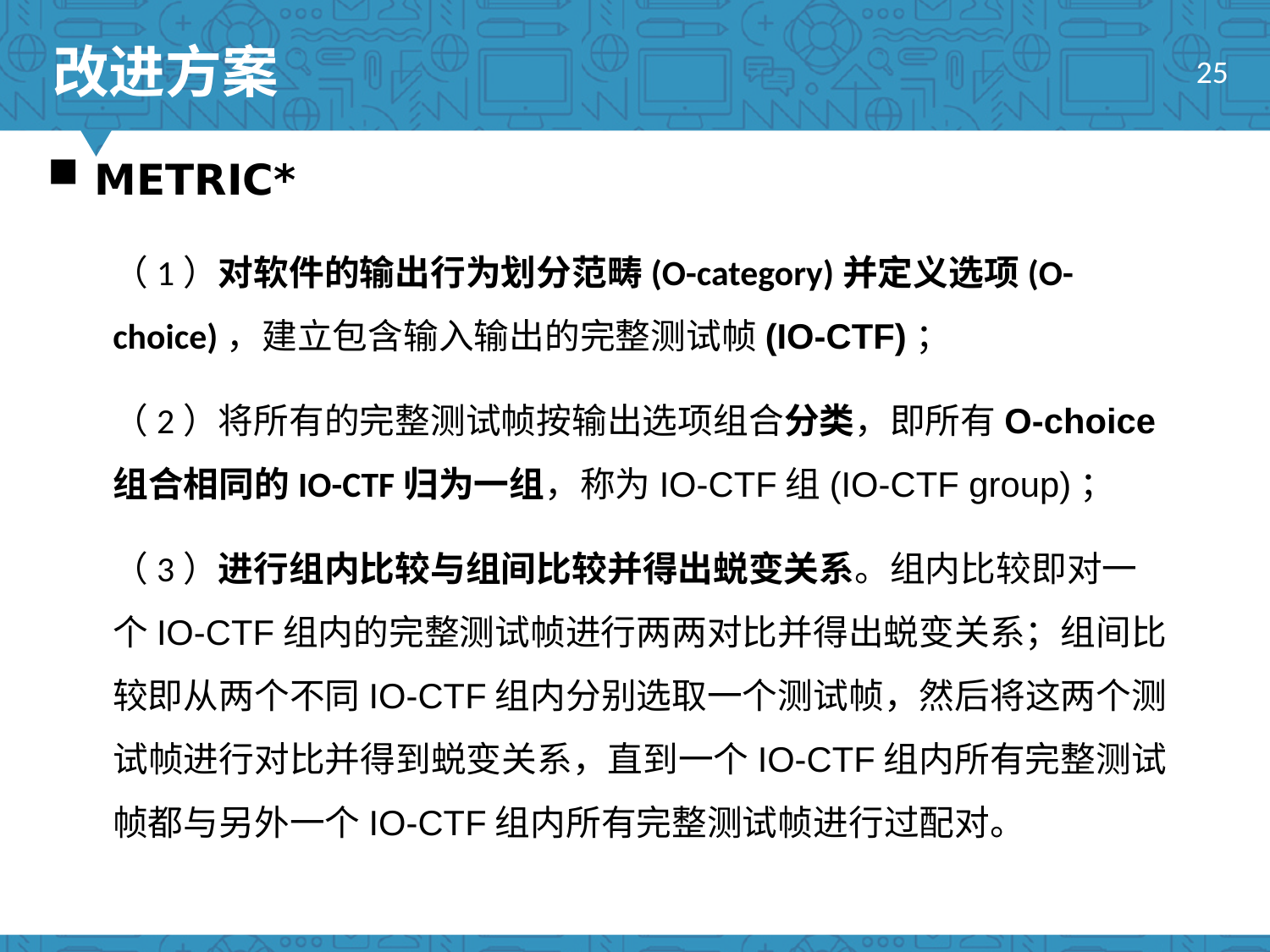

改进方案
25
 METRIC*
（1）对软件的输出行为划分范畴(O-category)并定义选项(O-choice)，建立包含输入输出的完整测试帧(IO-CTF)；
（2）将所有的完整测试帧按输出选项组合分类，即所有O-choice组合相同的IO-CTF归为一组，称为IO-CTF组(IO-CTF group)；
（3）进行组内比较与组间比较并得出蜕变关系。组内比较即对一个IO-CTF组内的完整测试帧进行两两对比并得出蜕变关系；组间比较即从两个不同IO-CTF组内分别选取一个测试帧，然后将这两个测试帧进行对比并得到蜕变关系，直到一个IO-CTF组内所有完整测试帧都与另外一个IO-CTF组内所有完整测试帧进行过配对。